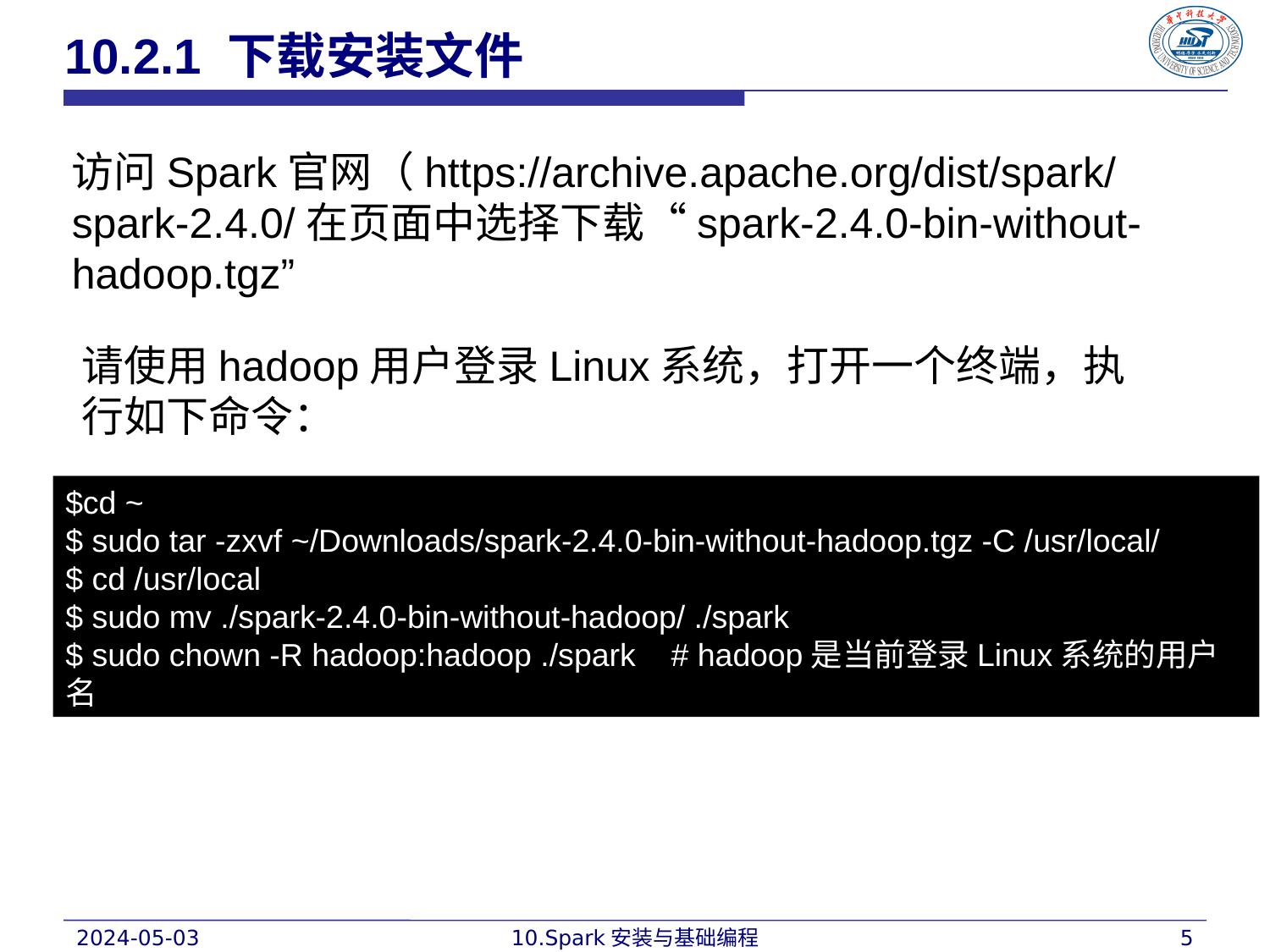

10.2.1 下载安装文件
访问Spark官网（https://archive.apache.org/dist/spark/spark-2.4.0/在页面中选择下载“spark-2.4.0-bin-without-hadoop.tgz”
请使用hadoop用户登录Linux系统，打开一个终端，执行如下命令：
$cd ~
$ sudo tar -zxvf ~/Downloads/spark-2.4.0-bin-without-hadoop.tgz -C /usr/local/
$ cd /usr/local
$ sudo mv ./spark-2.4.0-bin-without-hadoop/ ./spark
$ sudo chown -R hadoop:hadoop ./spark    # hadoop是当前登录Linux系统的用户名
2024-05-03
10.Spark安装与基础编程
5